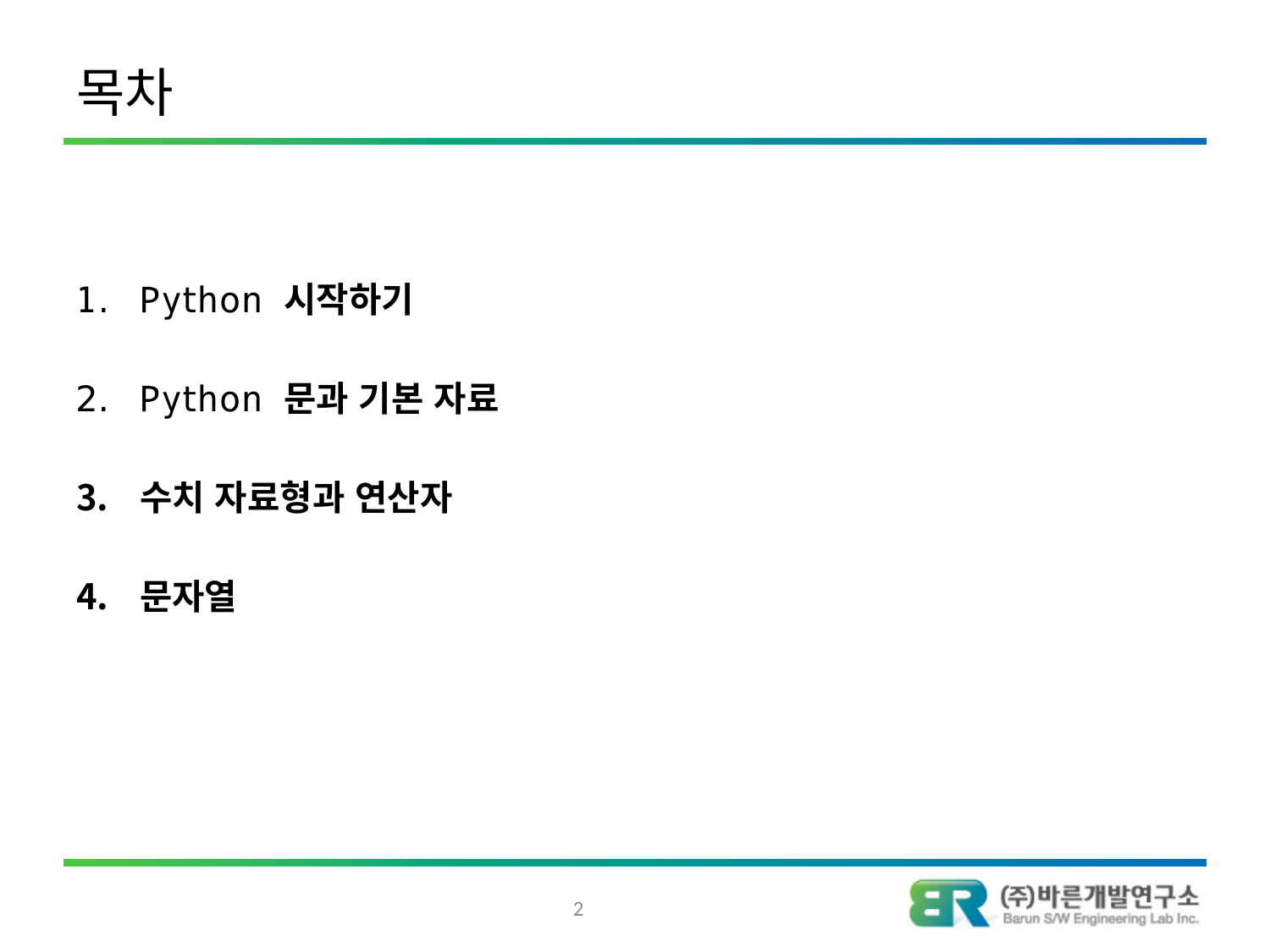

# 목차

Python 시작하기

Python 문과 기본 자료

수치 자료형과 연산자

문자열
2